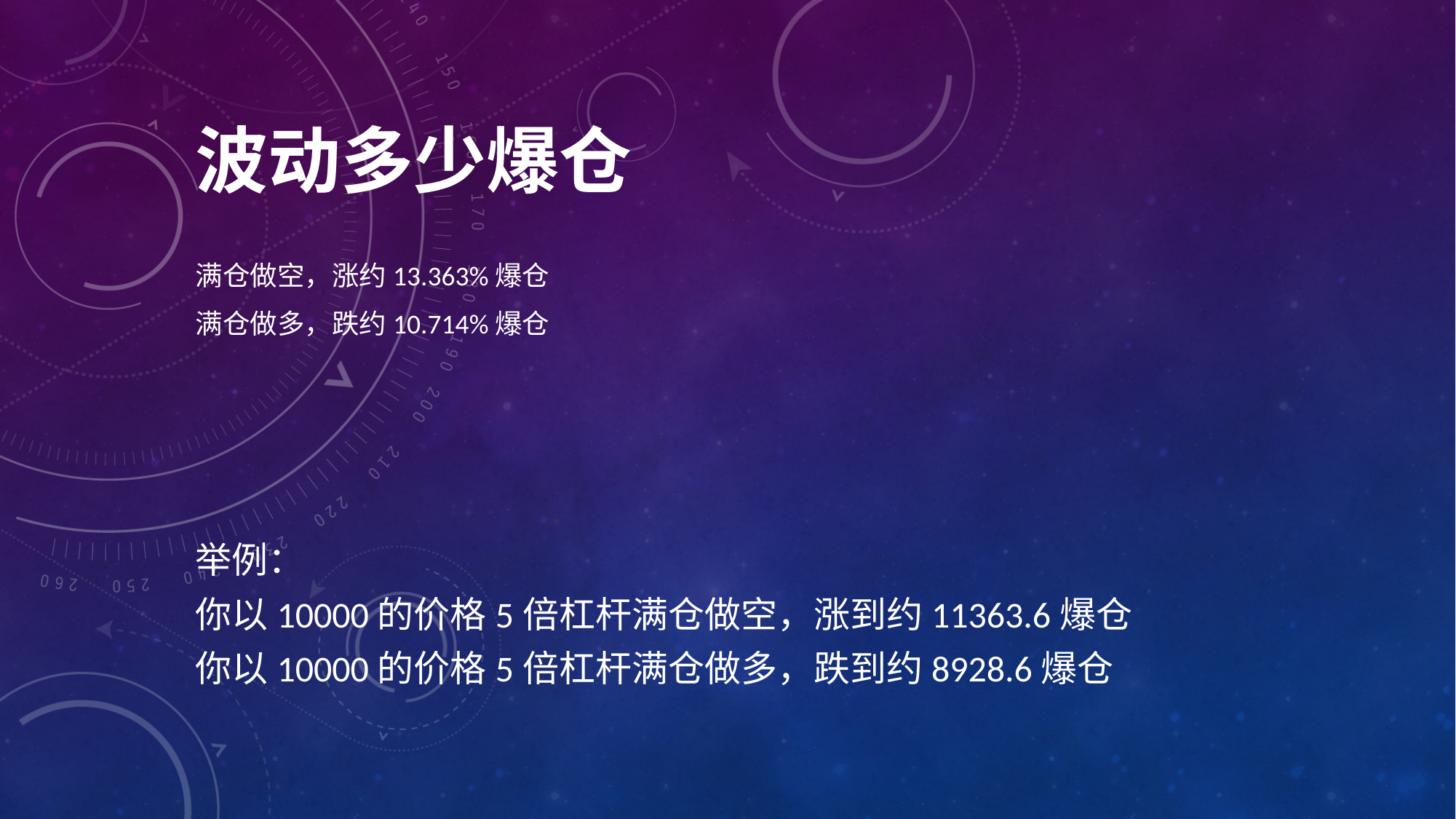

# 波动多少爆仓
满仓做空，涨约13.363%爆仓
满仓做多，跌约10.714%爆仓

举例：
你以10000的价格5倍杠杆满仓做空，涨到约11363.6爆仓
你以10000的价格5倍杠杆满仓做多，跌到约8928.6爆仓